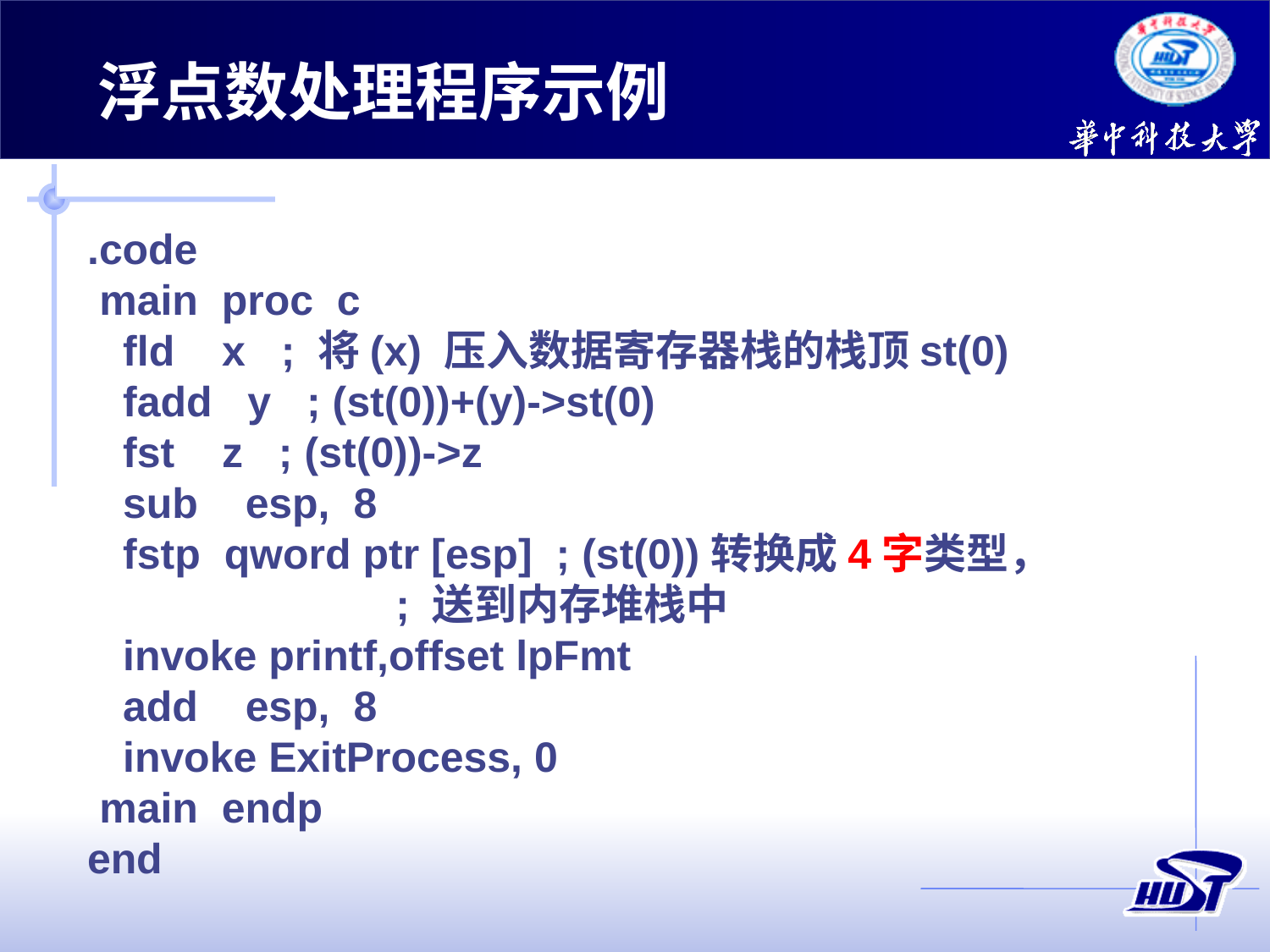

浮点数处理程序示例
.code
 main  proc  c
   fld    x   ; 将(x) 压入数据寄存器栈的栈顶st(0)
   fadd   y   ; (st(0))+(y)->st(0)
   fst    z   ; (st(0))->z
   sub    esp,  8
   fstp  qword ptr [esp]  ; (st(0))转换成4字类型，
                          ; 送到内存堆栈中
   invoke printf,offset lpFmt
   add    esp,  8
   invoke ExitProcess, 0
 main  endp
end